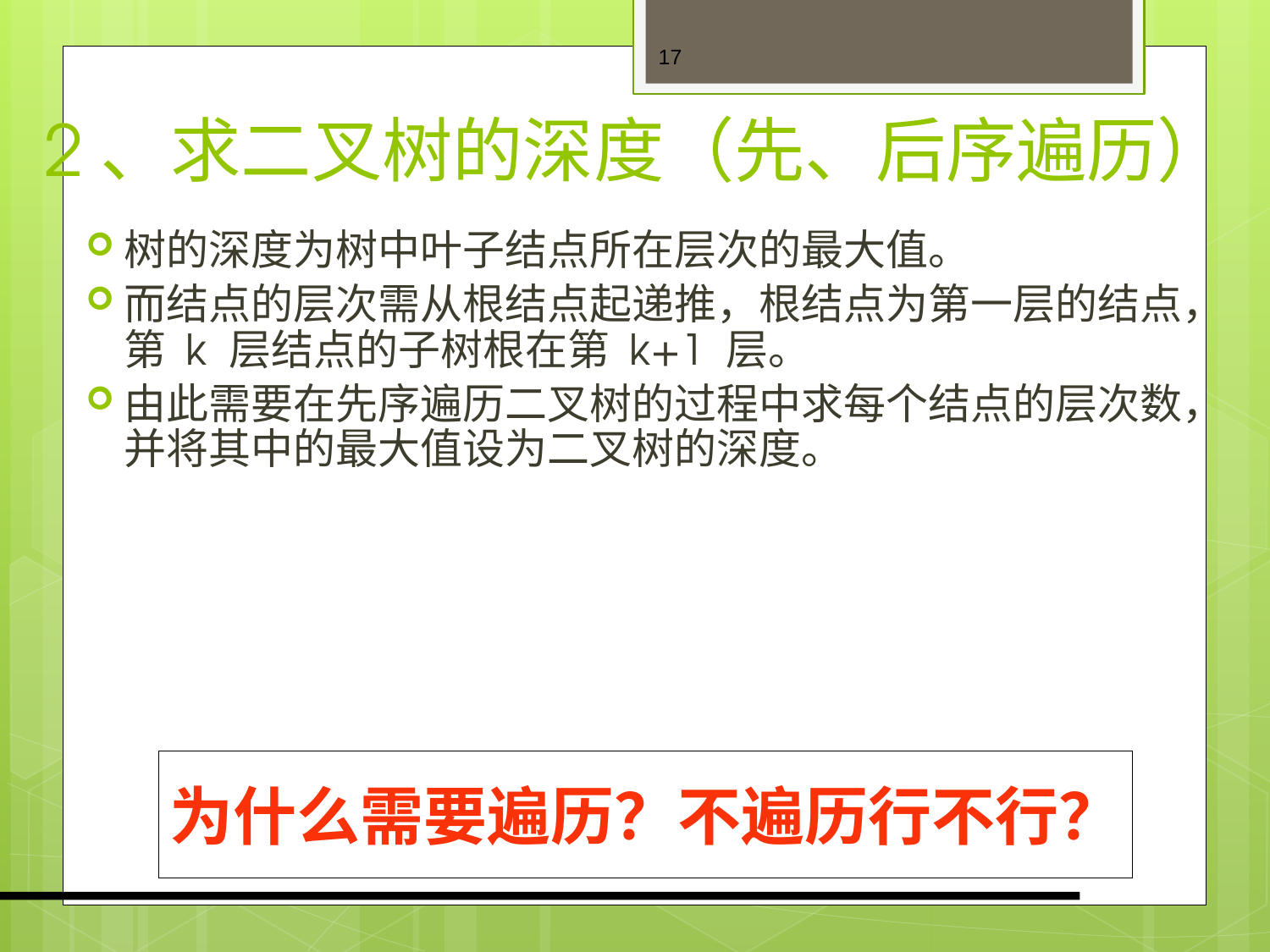

# 2、求二叉树的深度（先、后序遍历）
树的深度为树中叶子结点所在层次的最大值。
而结点的层次需从根结点起递推，根结点为第一层的结点，第 k 层结点的子树根在第 k+1 层。
由此需要在先序遍历二叉树的过程中求每个结点的层次数，并将其中的最大值设为二叉树的深度。
为什么需要遍历？不遍历行不行？
17